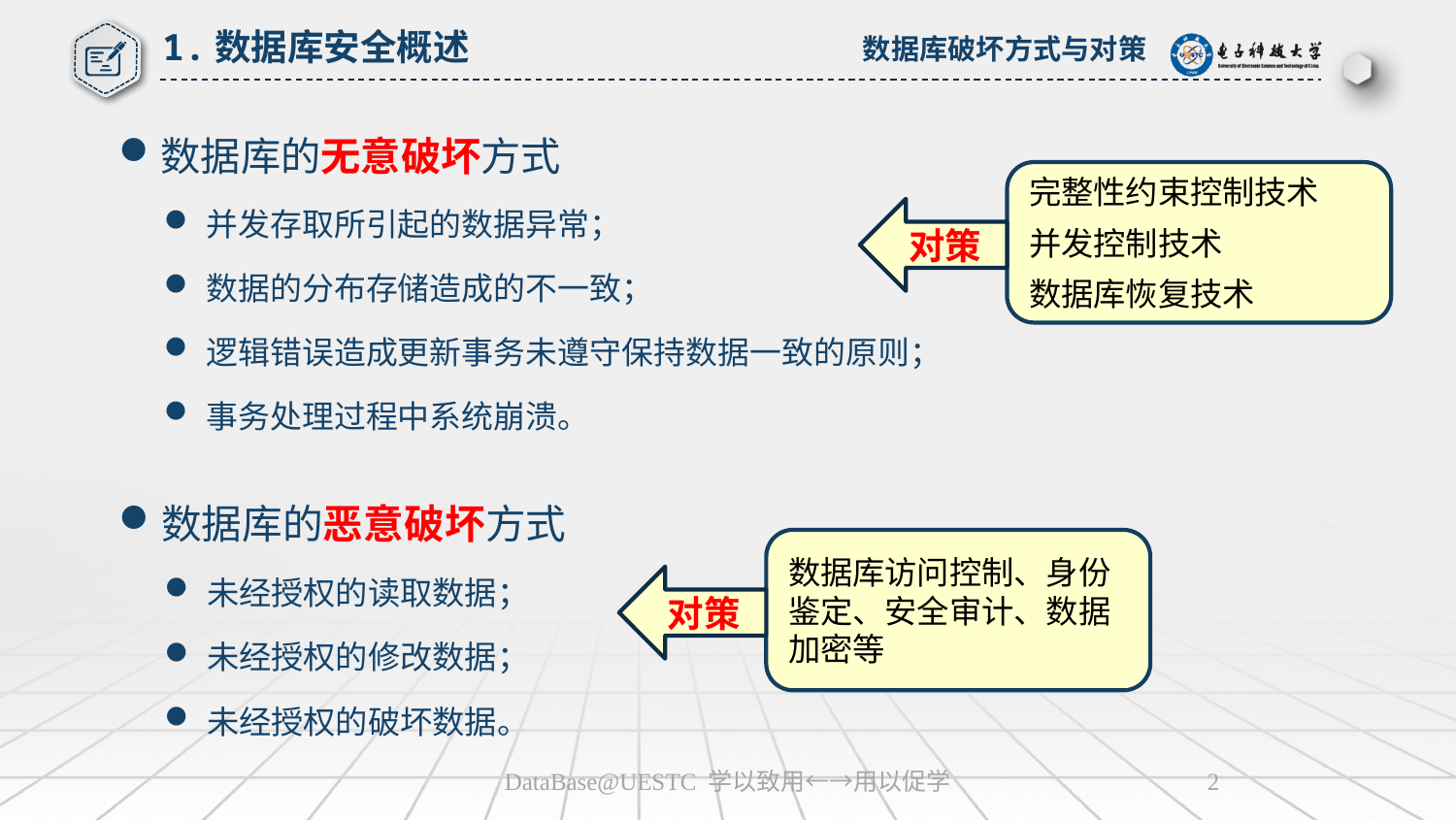

# 1.数据库安全概述
数据库破坏方式与对策
数据库的无意破坏方式
并发存取所引起的数据异常；
数据的分布存储造成的不一致；
逻辑错误造成更新事务未遵守保持数据一致的原则；
事务处理过程中系统崩溃。

完整性约束控制技术
并发控制技术
数据库恢复技术
对策
数据库的恶意破坏方式
未经授权的读取数据；
未经授权的修改数据；
未经授权的破坏数据。

数据库访问控制、身份鉴定、安全审计、数据加密等
对策
DataBase@UESTC 学以致用←→用以促学
2